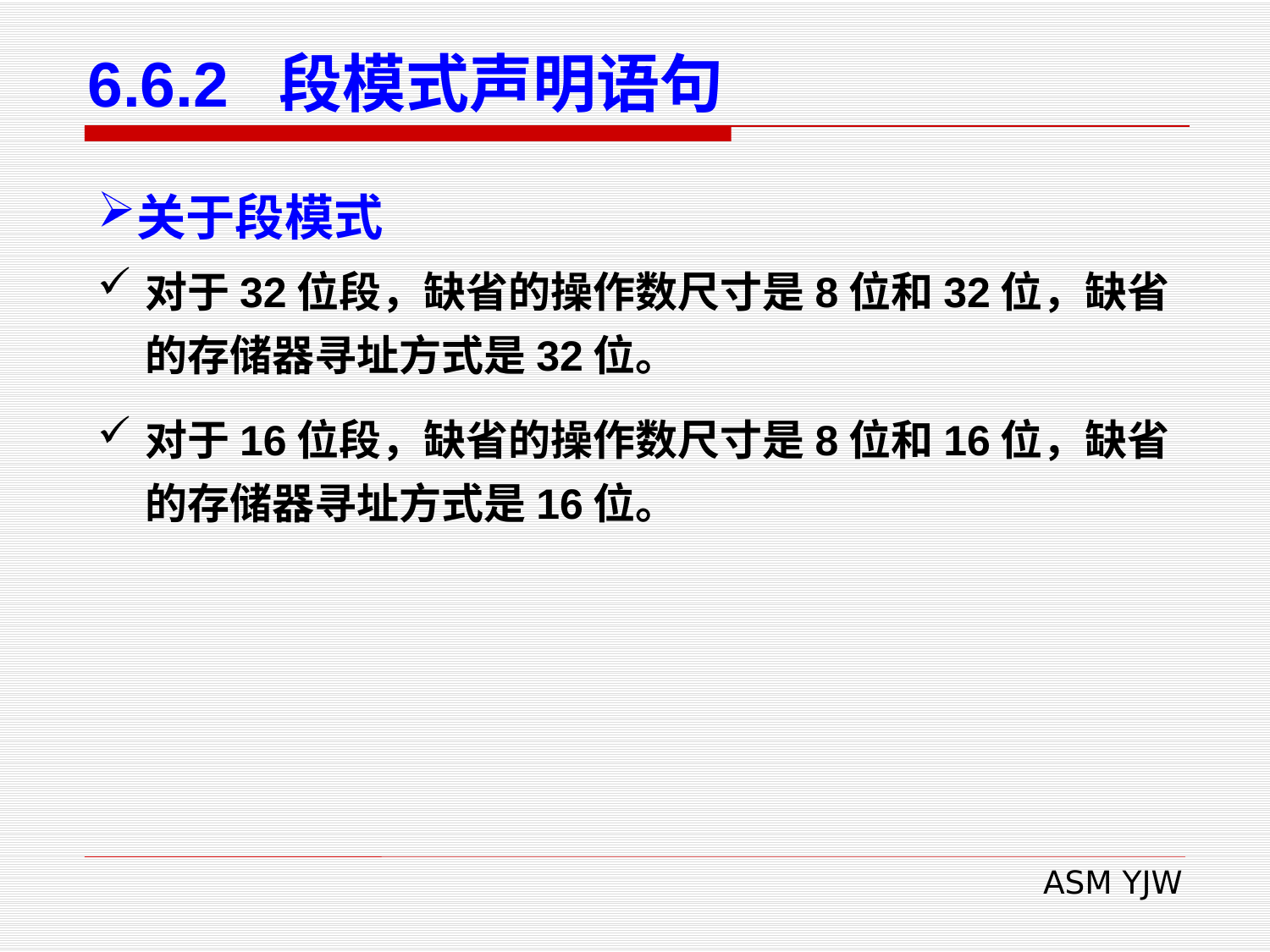

# 6.6.2  段模式声明语句
关于段模式
对于32位段，缺省的操作数尺寸是8位和32位，缺省的存储器寻址方式是32位。
对于16位段，缺省的操作数尺寸是8位和16位，缺省的存储器寻址方式是16位。